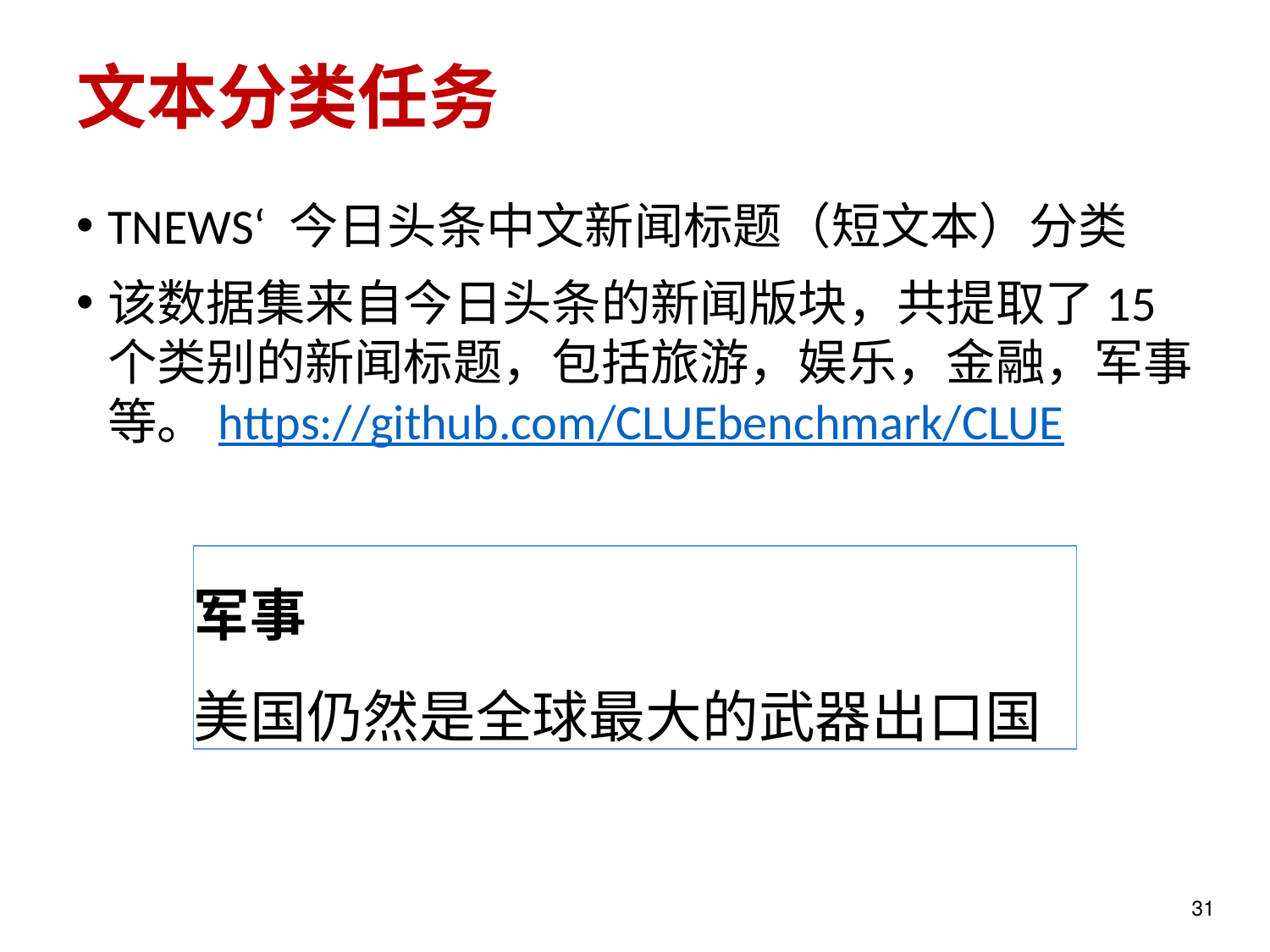

文本分类任务
TNEWS‘ 今日头条中文新闻标题（短文本）分类
该数据集来自今日头条的新闻版块，共提取了15个类别的新闻标题，包括旅游，娱乐，金融，军事等。https://github.com/CLUEbenchmark/CLUE
军事
美国仍然是全球最大的武器出口国
31